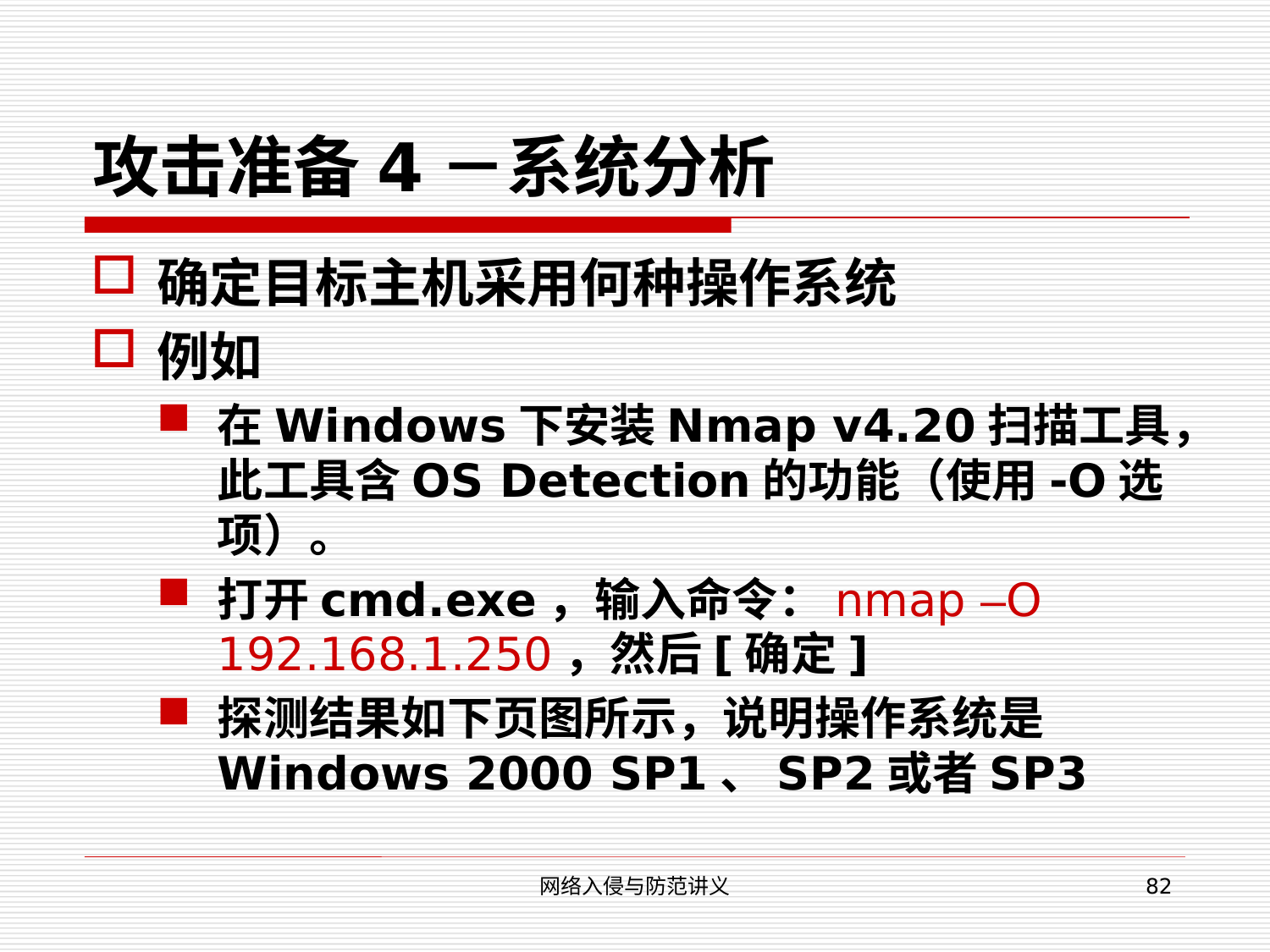

攻击准备4－系统分析
确定目标主机采用何种操作系统
例如
在Windows下安装Nmap v4.20扫描工具，此工具含OS Detection的功能（使用-O选项）。
打开cmd.exe，输入命令：nmap –O 192.168.1.250，然后[确定]
探测结果如下页图所示，说明操作系统是Windows 2000 SP1、SP2或者SP3

网络入侵与防范讲义
82